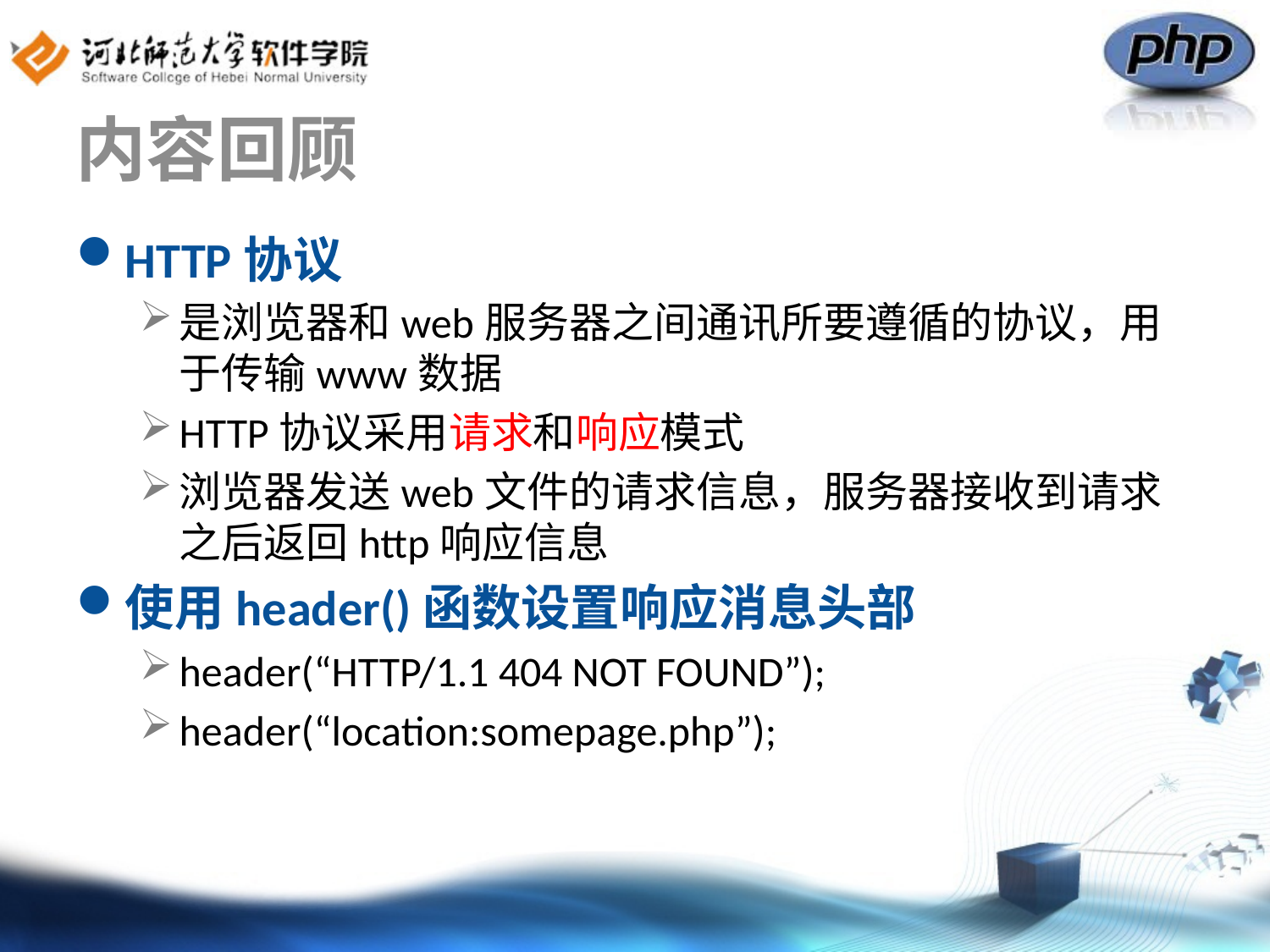

# 内容回顾
HTTP协议
是浏览器和web服务器之间通讯所要遵循的协议，用于传输www数据
HTTP协议采用请求和响应模式
浏览器发送web文件的请求信息，服务器接收到请求之后返回http响应信息
使用header()函数设置响应消息头部
header(“HTTP/1.1 404 NOT FOUND”);
header(“location:somepage.php”);